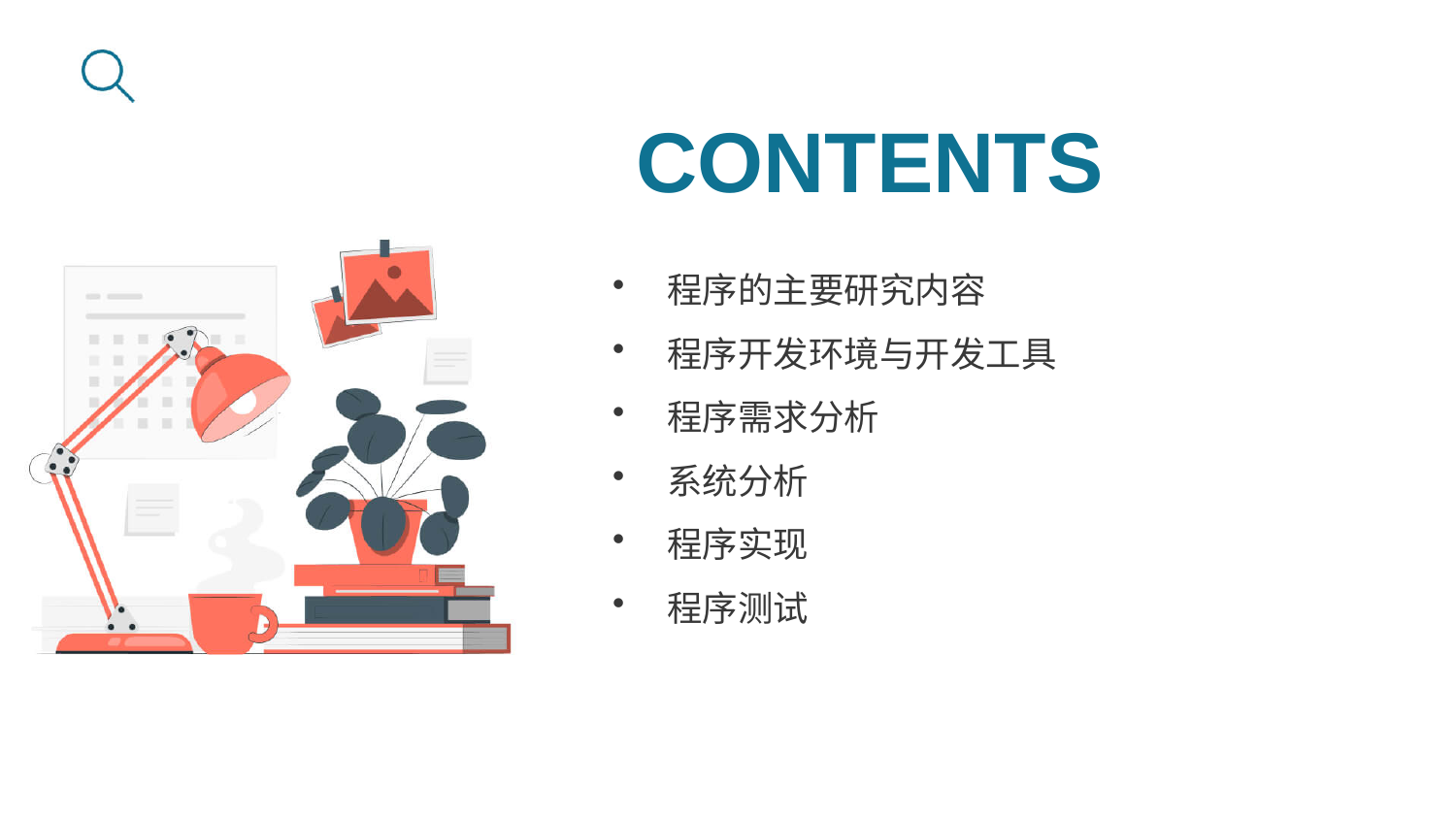

CONTENTS
程序的主要研究内容
程序开发环境与开发工具
程序需求分析
系统分析
程序实现
程序测试